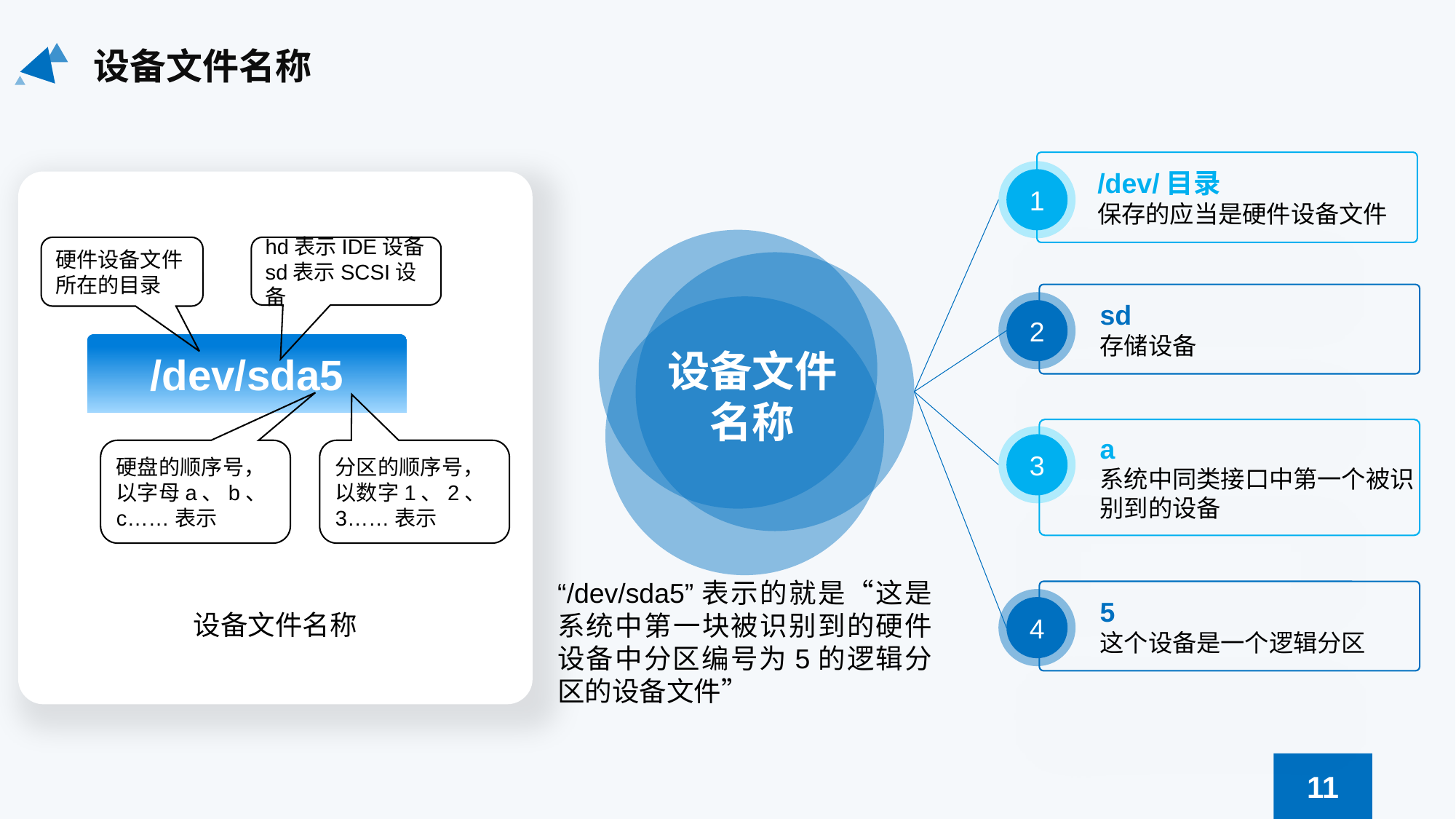

设备文件名称

/dev/目录
保存的应当是硬件设备文件

1

sd
存储设备

2
设备文件名称

a
系统中同类接口中第一个被识别到的设备

3
“/dev/sda5”表示的就是“这是系统中第一块被识别到的硬件设备中分区编号为5的逻辑分区的设备文件”

5
这个设备是一个逻辑分区
4

硬件设备文件所在的目录
hd表示IDE设备
sd表示SCSI设备
/dev/sda5
分区的顺序号，以数字1、2、3……表示
硬盘的顺序号，以字母a、b、c……表示
设备文件名称

11